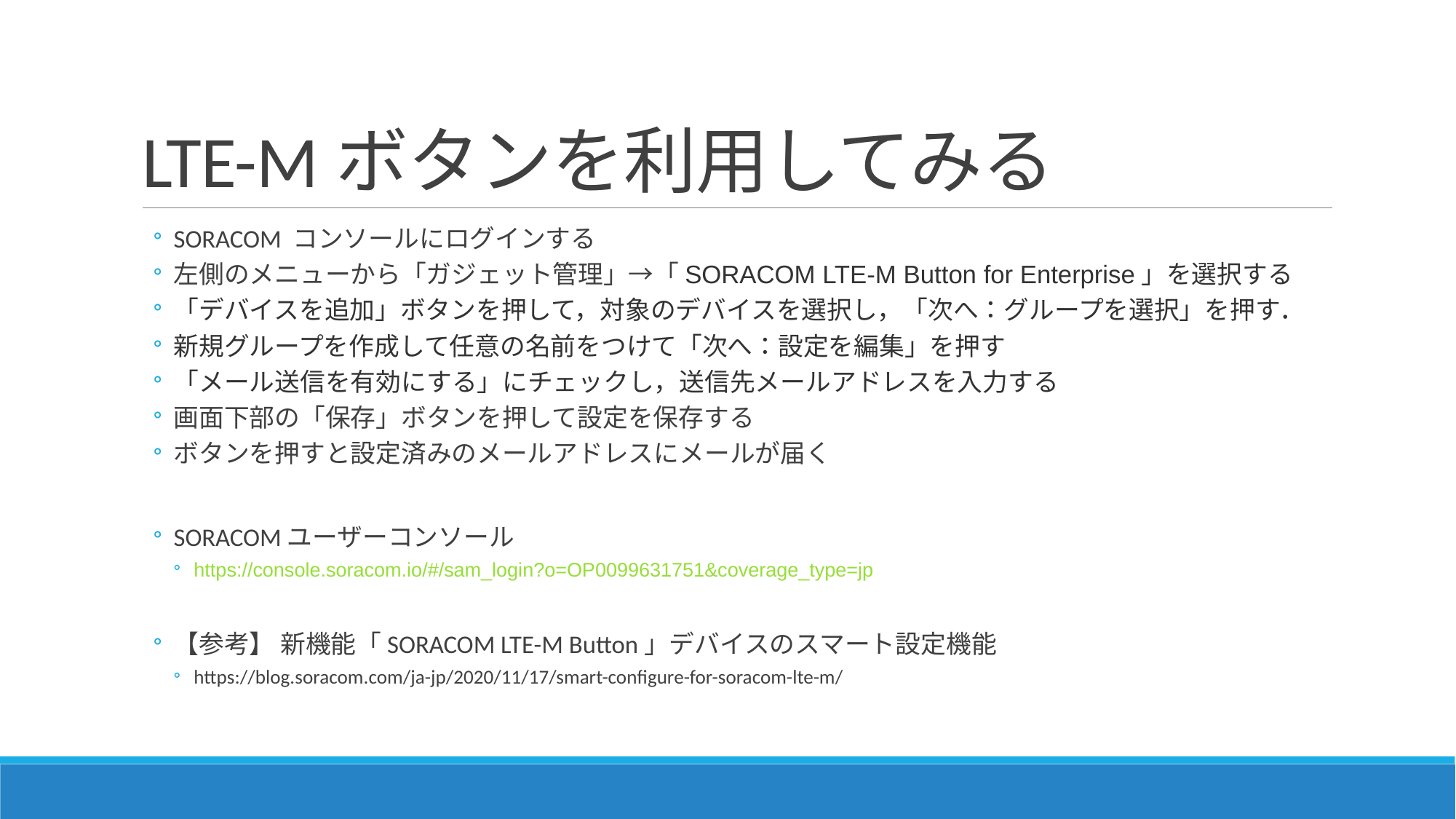

# LTE-Mボタンを利用してみる
SORACOM コンソールにログインする
左側のメニューから「ガジェット管理」→「SORACOM LTE-M Button for Enterprise」を選択する
「デバイスを追加」ボタンを押して，対象のデバイスを選択し，「次へ：グループを選択」を押す．
新規グループを作成して任意の名前をつけて「次へ：設定を編集」を押す
「メール送信を有効にする」にチェックし，送信先メールアドレスを入力する
画面下部の「保存」ボタンを押して設定を保存する
ボタンを押すと設定済みのメールアドレスにメールが届く

SORACOMユーザーコンソール
https://console.soracom.io/#/sam_login?o=OP0099631751&coverage_type=jp

【参考】 新機能「SORACOM LTE-M Button」デバイスのスマート設定機能
https://blog.soracom.com/ja-jp/2020/11/17/smart-configure-for-soracom-lte-m/